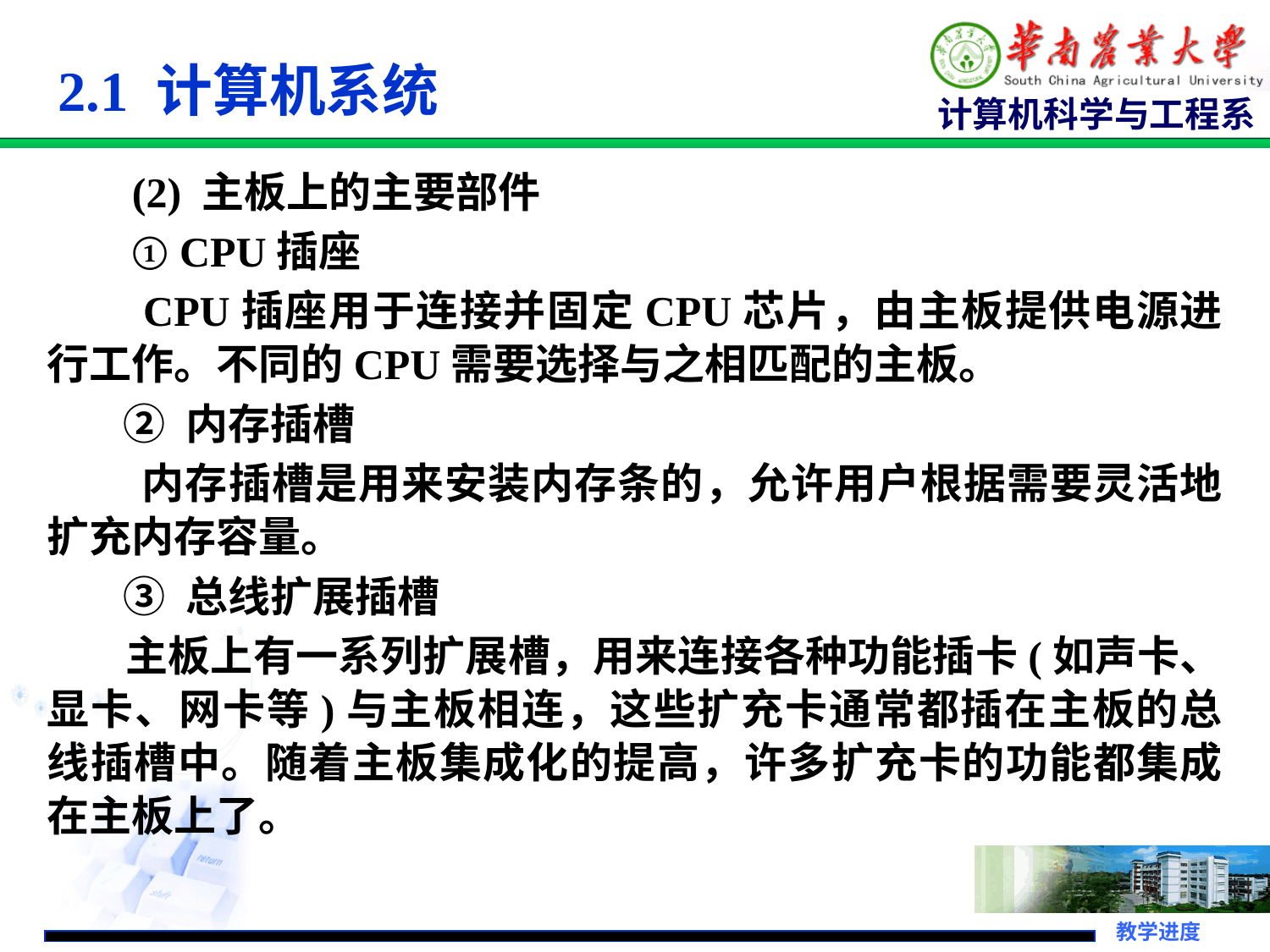

# 2.1 计算机系统
        (2) 主板上的主要部件
        ① CPU插座
        CPU插座用于连接并固定CPU芯片，由主板提供电源进行工作。不同的CPU需要选择与之相匹配的主板。
        ② 内存插槽
        内存插槽是用来安装内存条的，允许用户根据需要灵活地扩充内存容量。
        ③ 总线扩展插槽
       主板上有一系列扩展槽，用来连接各种功能插卡(如声卡、显卡、网卡等)与主板相连，这些扩充卡通常都插在主板的总线插槽中。随着主板集成化的提高，许多扩充卡的功能都集成在主板上了。